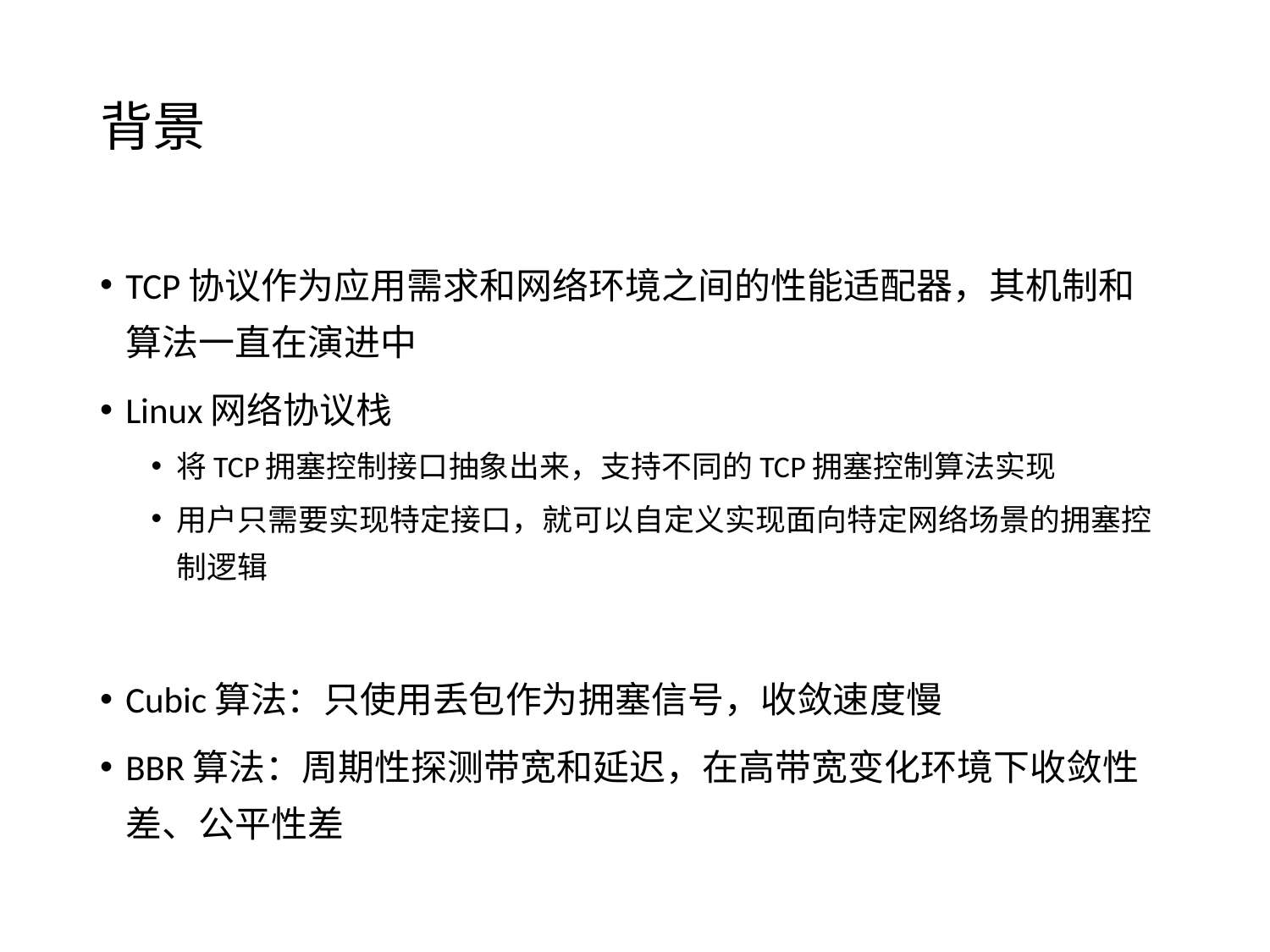

# 背景
TCP协议作为应用需求和网络环境之间的性能适配器，其机制和算法一直在演进中
Linux网络协议栈
将TCP拥塞控制接口抽象出来，支持不同的TCP拥塞控制算法实现
用户只需要实现特定接口，就可以自定义实现面向特定网络场景的拥塞控制逻辑

Cubic算法：只使用丢包作为拥塞信号，收敛速度慢
BBR算法：周期性探测带宽和延迟，在高带宽变化环境下收敛性差、公平性差
37